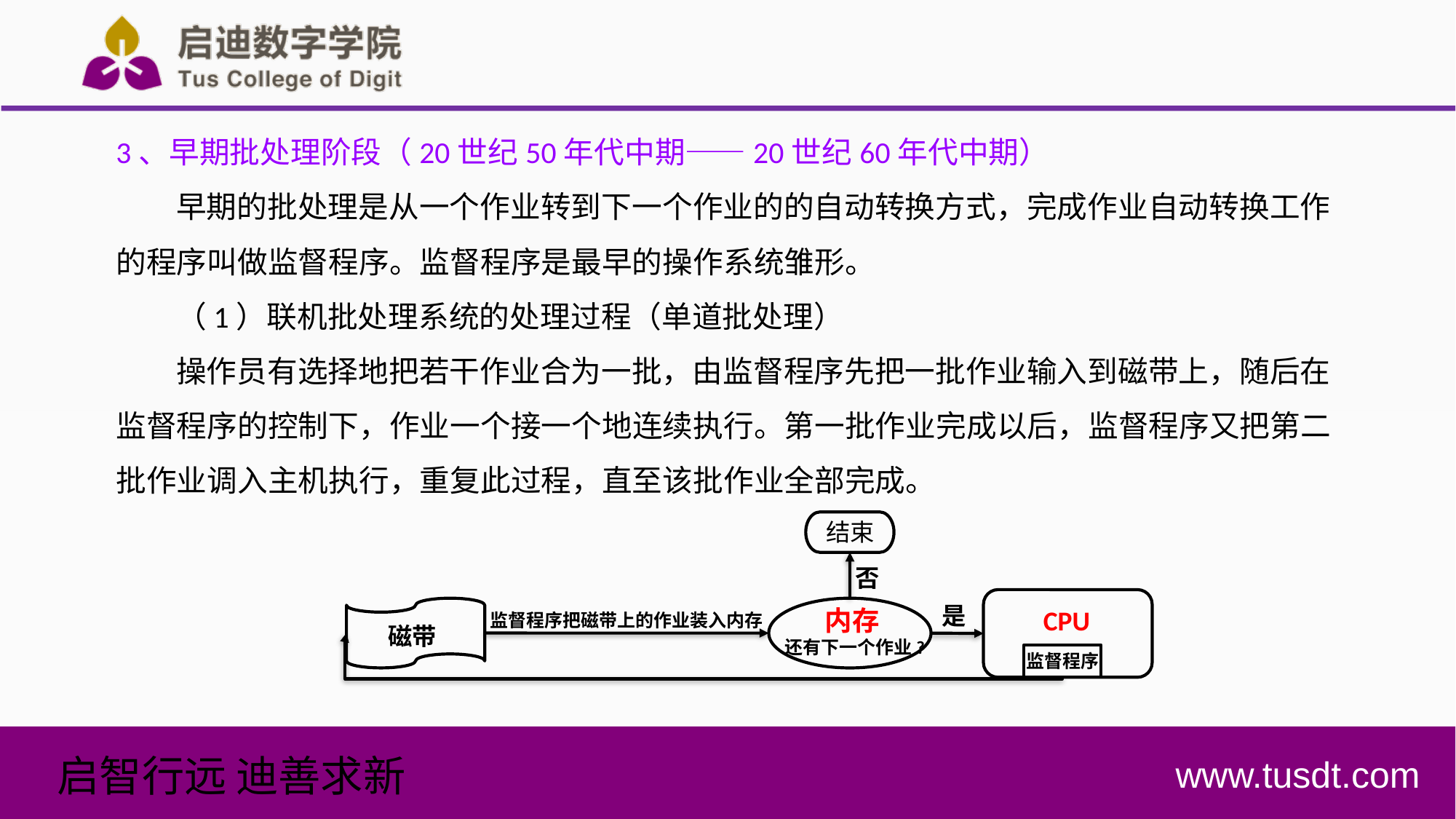

3、早期批处理阶段（20世纪50年代中期——20世纪60年代中期）
早期的批处理是从一个作业转到下一个作业的的自动转换方式，完成作业自动转换工作的程序叫做监督程序。监督程序是最早的操作系统雏形。
（1）联机批处理系统的处理过程（单道批处理）
操作员有选择地把若干作业合为一批，由监督程序先把一批作业输入到磁带上，随后在监督程序的控制下，作业一个接一个地连续执行。第一批作业完成以后，监督程序又把第二批作业调入主机执行，重复此过程，直至该批作业全部完成。

结束
否

是
内存

CPU
监督程序把磁带上的作业装入内存
磁带
 还有下一个作业?
监督程序